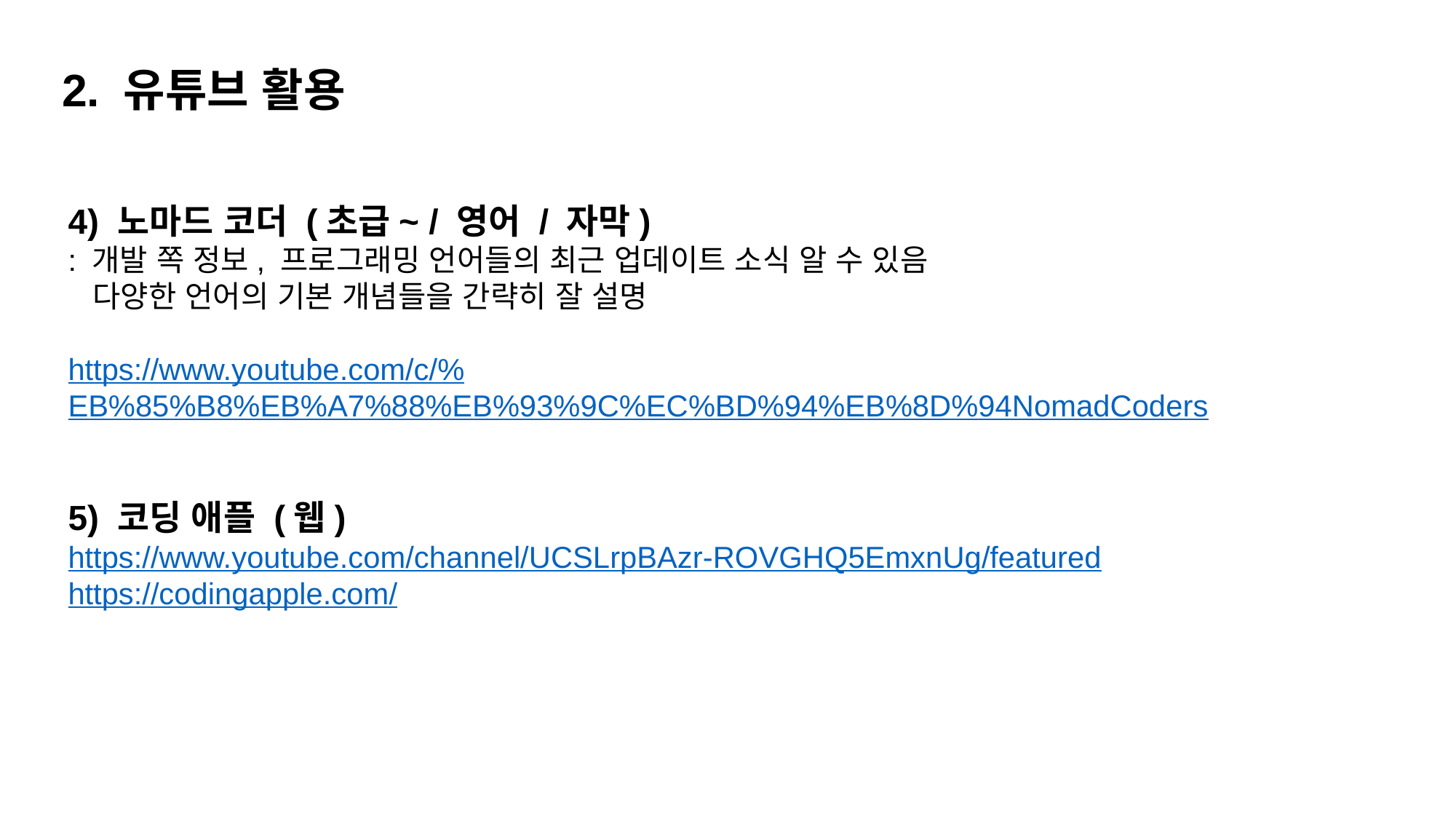

2. 유튜브 활용
4) 노마드 코더 (초급~ / 영어 / 자막)
: 개발 쪽 정보, 프로그래밍 언어들의 최근 업데이트 소식 알 수 있음
  다양한 언어의 기본 개념들을 간략히 잘 설명

https://www.youtube.com/c/%EB%85%B8%EB%A7%88%EB%93%9C%EC%BD%94%EB%8D%94NomadCoders

5) 코딩 애플 (웹)
https://www.youtube.com/channel/UCSLrpBAzr-ROVGHQ5EmxnUg/featured
https://codingapple.com/